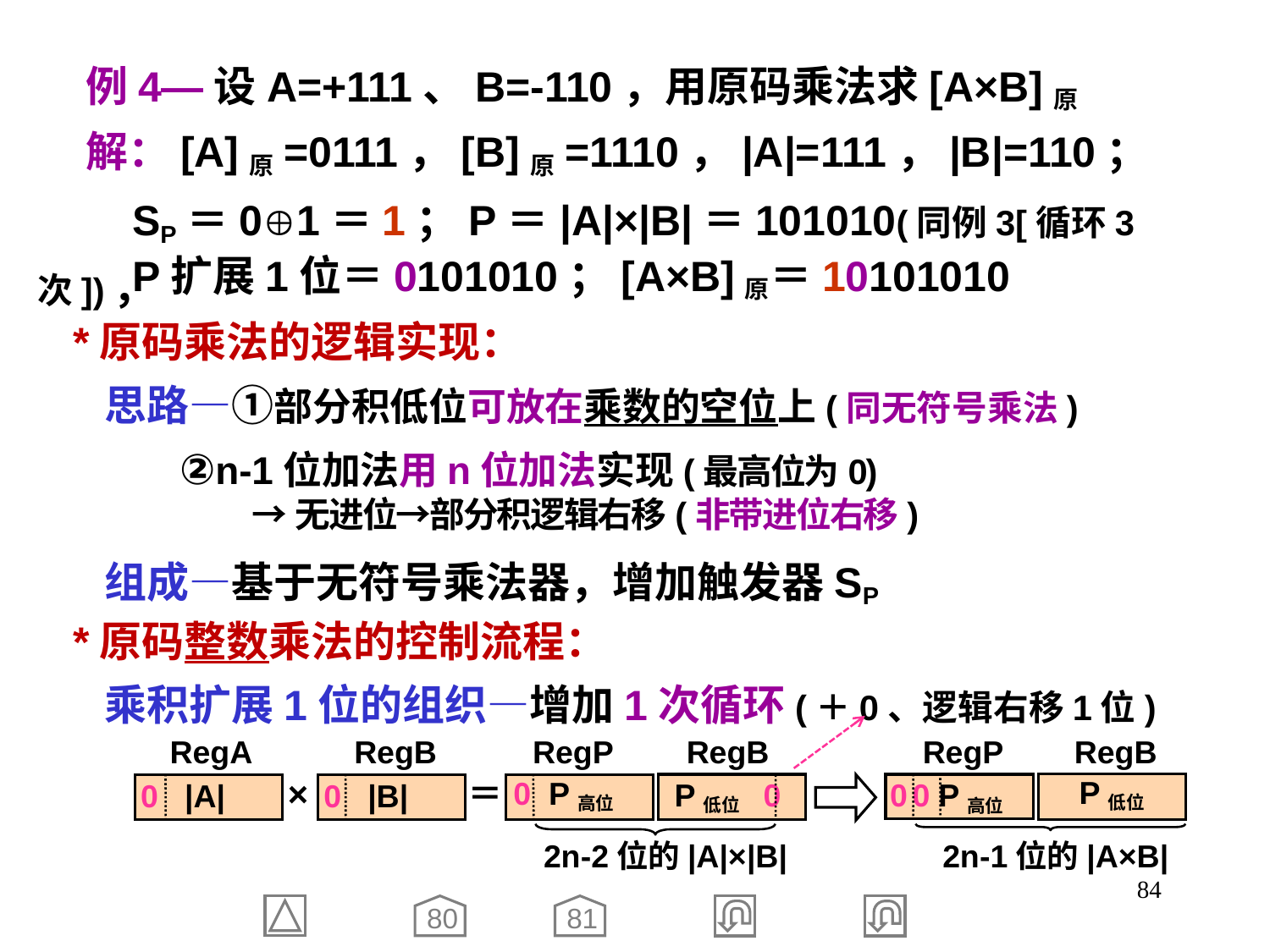

例4—设A=+111、B=-110，用原码乘法求[A×B]原
    解：[A]原=0111，[B]原=1110，|A|=111，|B|=110；
        SP＝0⊕1＝1；P＝|A|×|B|＝101010(同例3[循环3次])，
        P扩展1位＝0101010；[A×B]原＝10101010
   *原码乘法的逻辑实现：
      思路—①部分积低位可放在乘数的空位上(同无符号乘法)
            ②n-1位加法用n位加法实现(最高位为0)
                                  →无进位→部分积逻辑右移(非带进位右移)
      组成—基于无符号乘法器，增加触发器SP
   *原码整数乘法的控制流程：
      乘积扩展1位的组织—增加1次循环(＋0、逻辑右移1位)

RegA
RegB
RegP
RegB

  P低位   0
 0   |A|
×
 0   |B|
＝
 0  P高位

2n-2位的|A|×|B|

RegP
RegB

P低位

 0 0  P高位

2n-1位的|A×B|
84

81

80